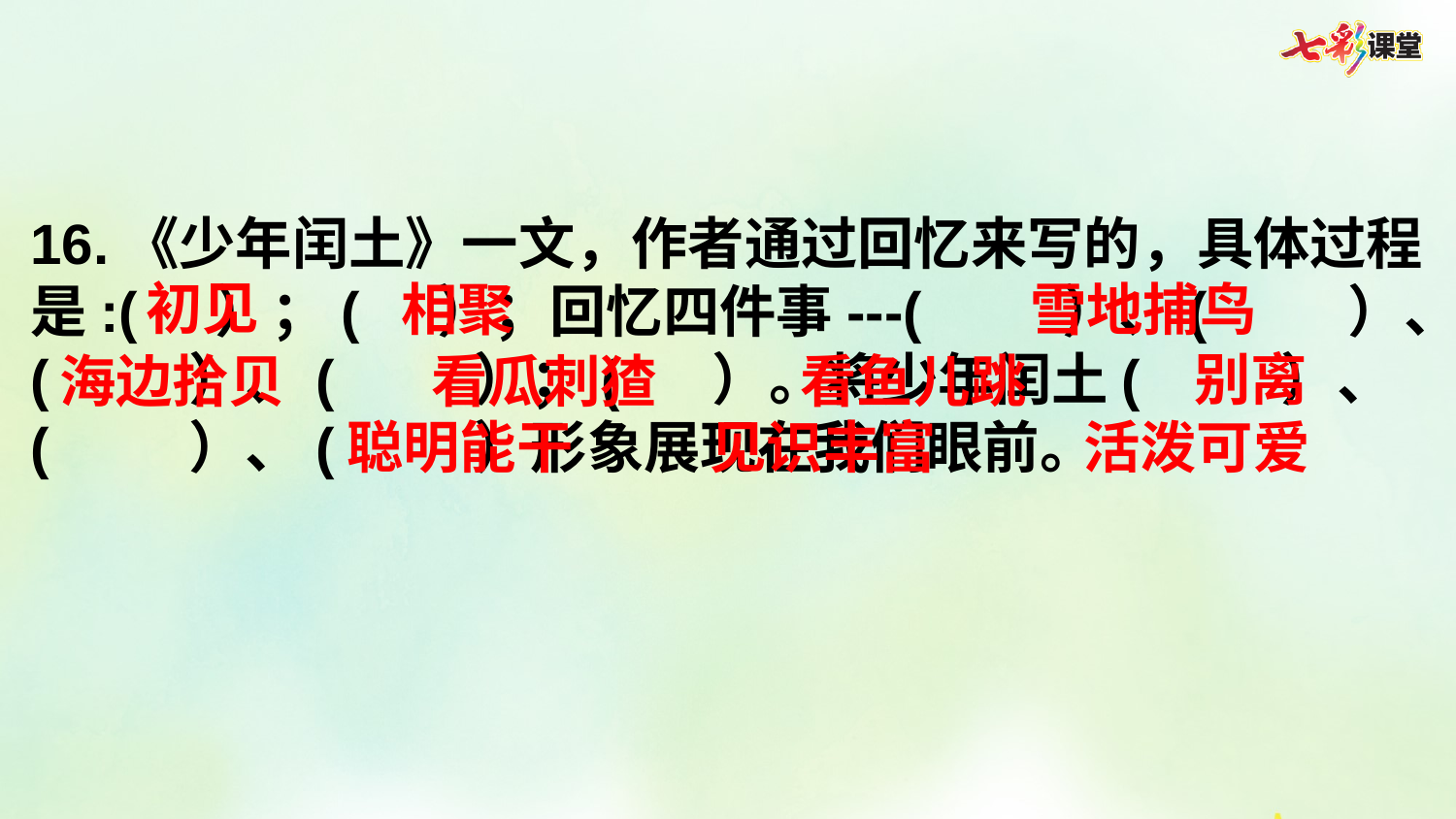

16.《少年闰土》一文，作者通过回忆来写的，具体过程是:(    ）；(    ）；回忆四件事---(        ）、(        ）、(        ）、(        ）；(     ）。将少年闰土(        ）、(        ）、(        ）形象展现在我们眼前。
初见
相聚
雪地捕鸟
别离
海边拾贝
看瓜刺猹
看鱼儿跳
聪明能干
见识丰富
活泼可爱